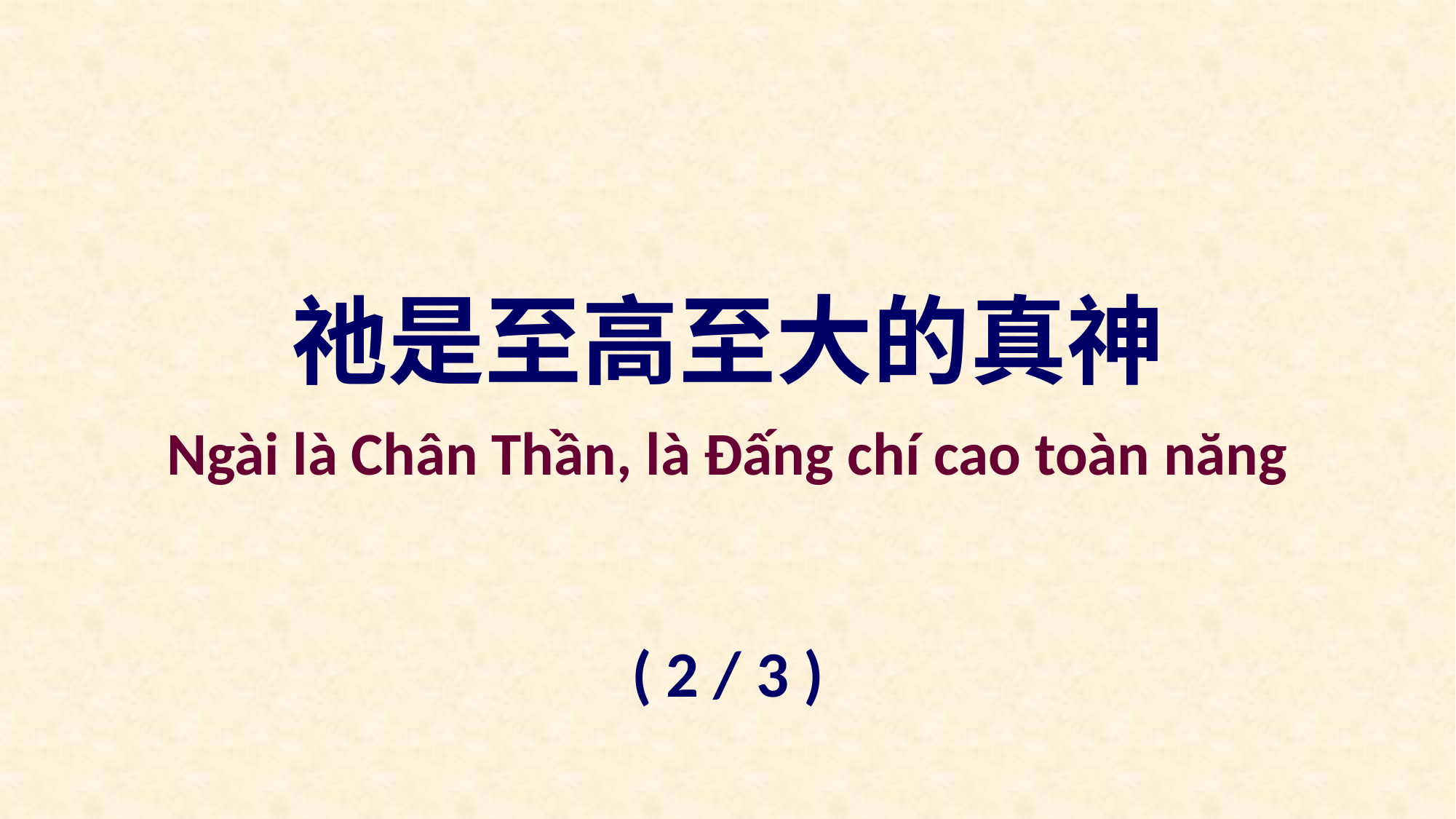

祂是至高至大的真神
Ngài là Chân Thần, là Đấng chí cao toàn năng
( 2 / 3 )